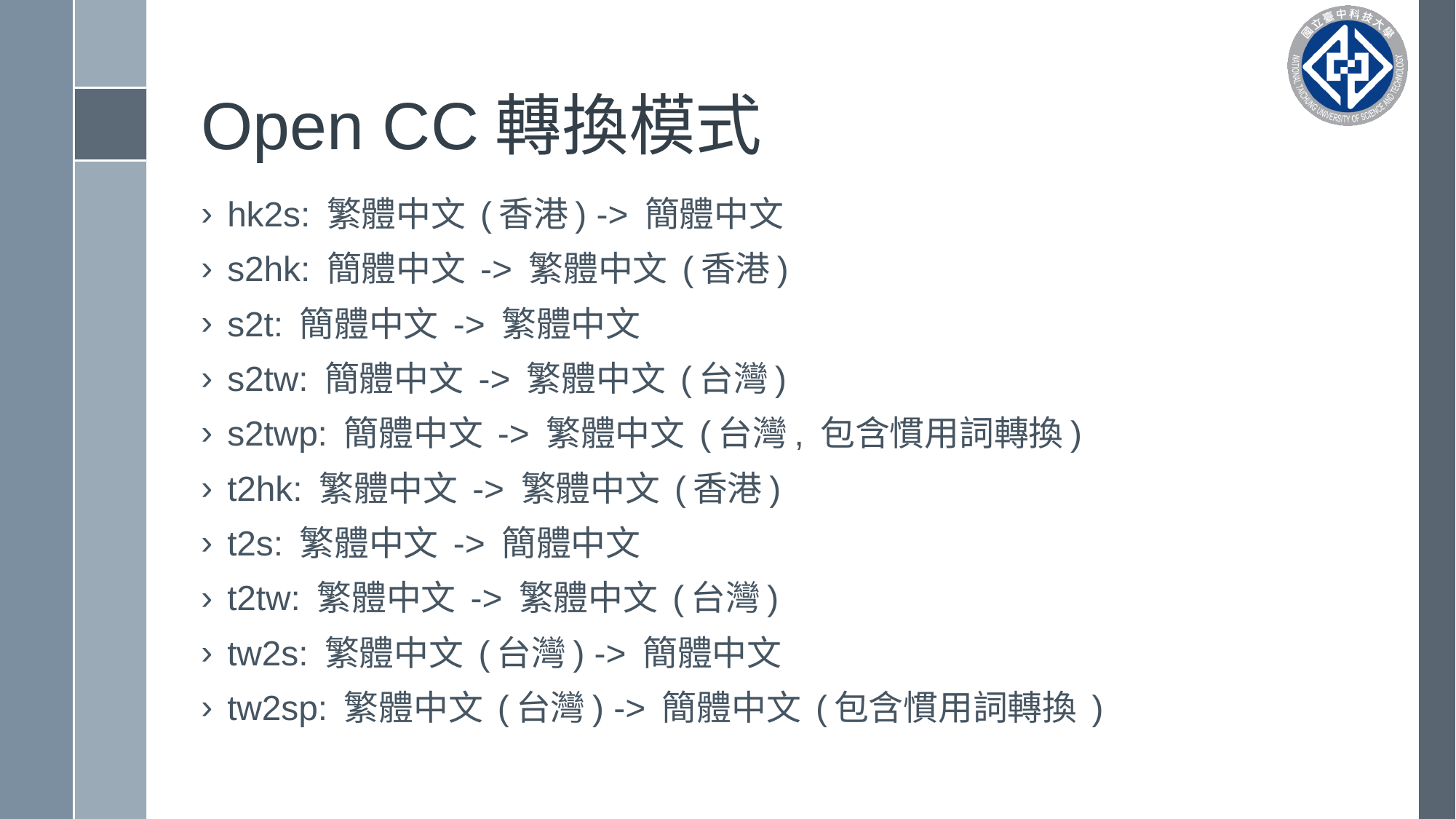

# Open CC轉換模式
hk2s: 繁體中文 (香港) -> 簡體中文
s2hk: 簡體中文 -> 繁體中文 (香港)
s2t: 簡體中文 -> 繁體中文
s2tw: 簡體中文 -> 繁體中文 (台灣)
s2twp: 簡體中文 -> 繁體中文 (台灣, 包含慣用詞轉換)
t2hk: 繁體中文 -> 繁體中文 (香港)
t2s: 繁體中文 -> 簡體中文
t2tw: 繁體中文 -> 繁體中文 (台灣)
tw2s: 繁體中文 (台灣) -> 簡體中文
tw2sp: 繁體中文 (台灣) -> 簡體中文 (包含慣用詞轉換 )